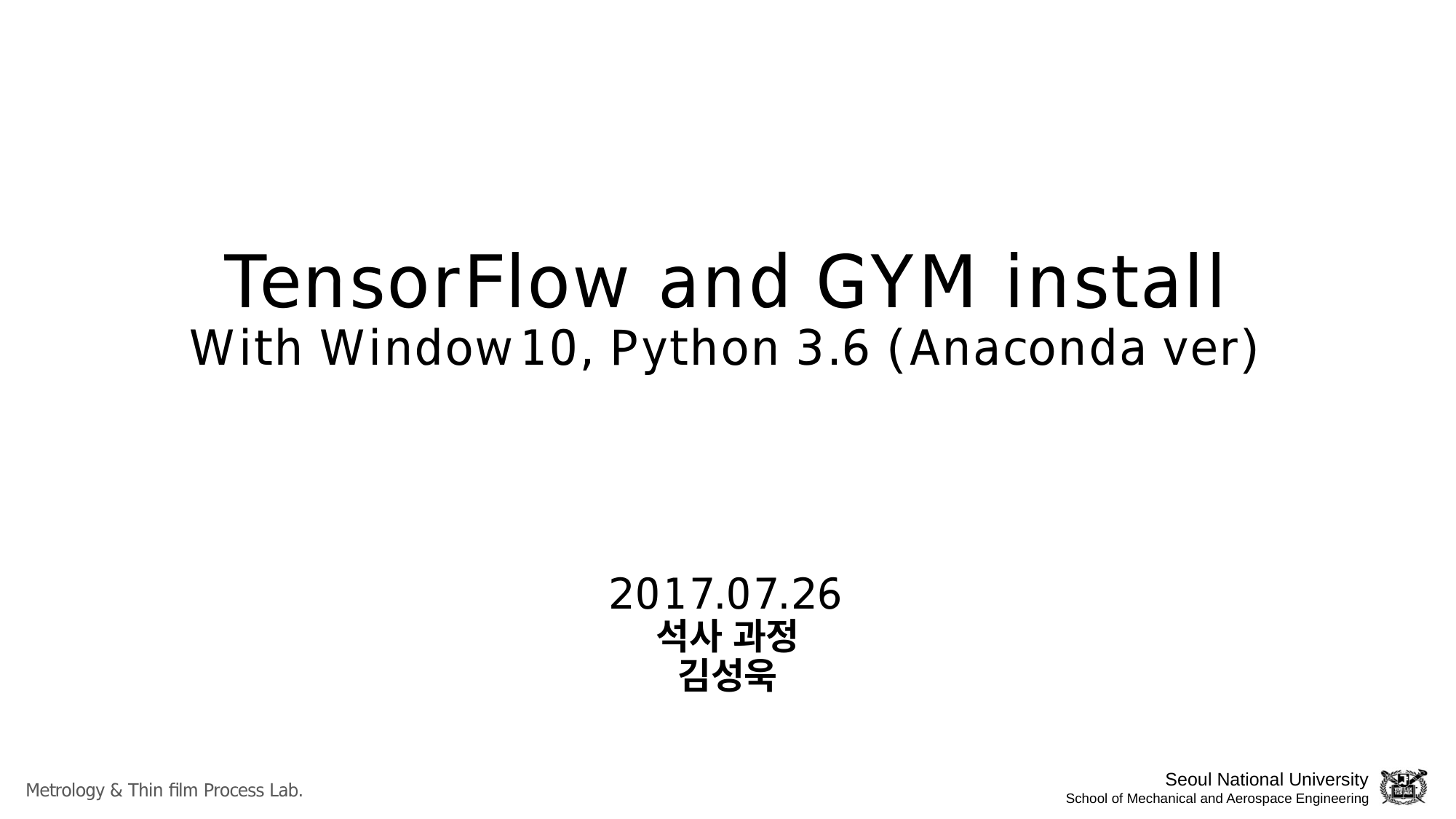

# TensorFlow and GYM install With Window10, Python 3.6 (Anaconda ver) 2017.07.26 석사 과정 김성욱